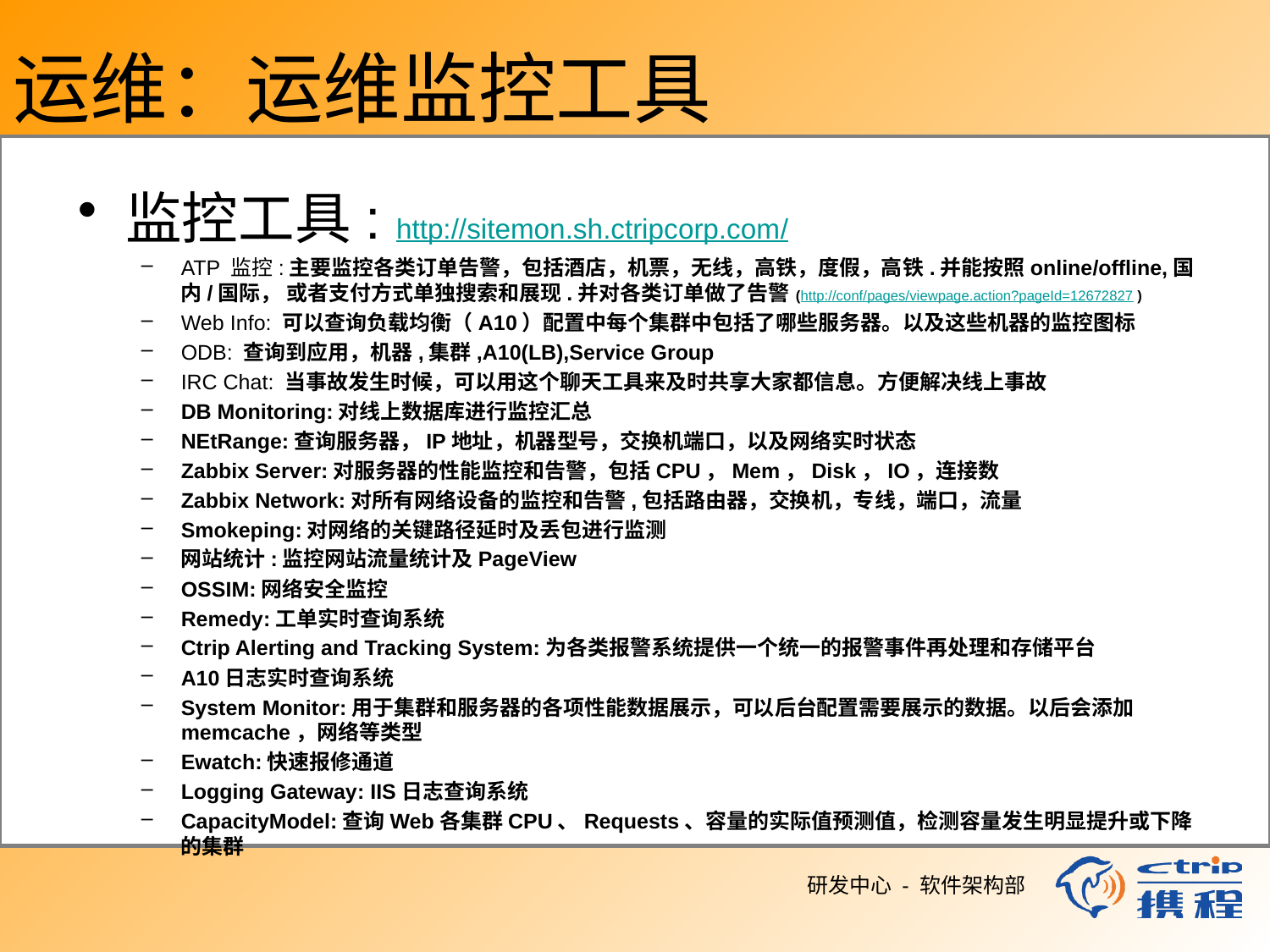

# 运维：运维监控工具
监控工具: http://sitemon.sh.ctripcorp.com/
ATP 监控:主要监控各类订单告警，包括酒店，机票，无线，高铁，度假，高铁.并能按照online/offline,国内/国际， 或者支付方式单独搜索和展现.并对各类订单做了告警 (http://conf/pages/viewpage.action?pageId=12672827 )
Web Info: 可以查询负载均衡（A10）配置中每个集群中包括了哪些服务器。以及这些机器的监控图标
ODB: 查询到应用，机器,集群,A10(LB),Service Group
IRC Chat: 当事故发生时候，可以用这个聊天工具来及时共享大家都信息。方便解决线上事故
DB Monitoring:对线上数据库进行监控汇总
NEtRange:查询服务器，IP地址，机器型号，交换机端口，以及网络实时状态
Zabbix Server:对服务器的性能监控和告警，包括CPU，Mem，Disk，IO，连接数
Zabbix Network:对所有网络设备的监控和告警,包括路由器，交换机，专线，端口，流量
Smokeping:对网络的关键路径延时及丢包进行监测
网站统计:监控网站流量统计及PageView
OSSIM:网络安全监控
Remedy:工单实时查询系统
Ctrip Alerting and Tracking System:为各类报警系统提供一个统一的报警事件再处理和存储平台
A10日志实时查询系统
System Monitor:用于集群和服务器的各项性能数据展示，可以后台配置需要展示的数据。以后会添加memcache，网络等类型
Ewatch:快速报修通道
Logging Gateway: IIS日志查询系统
CapacityModel:查询Web各集群CPU、Requests、容量的实际值预测值，检测容量发生明显提升或下降的集群

研发中心 - 软件架构部